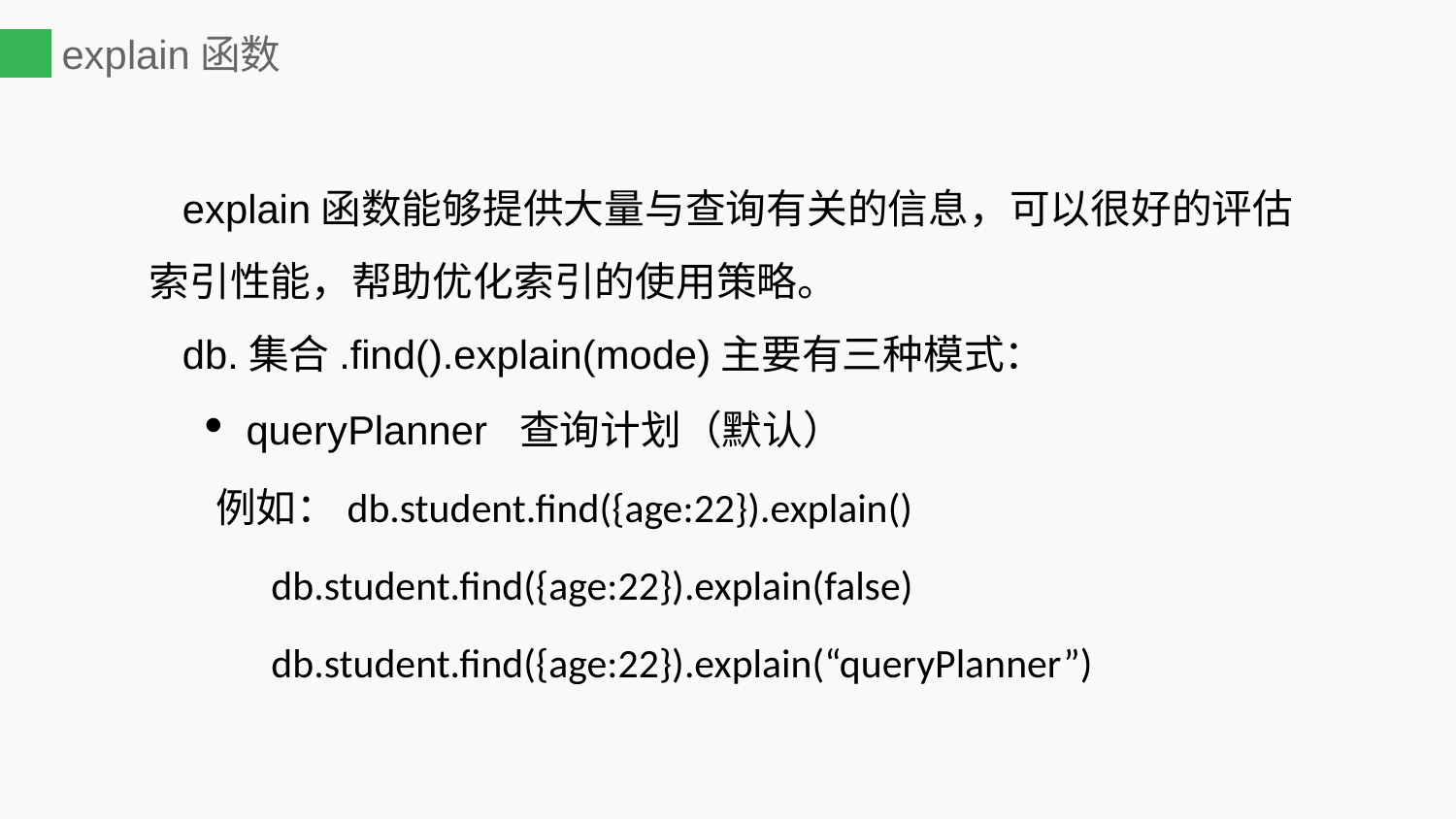

# explain函数
   explain函数能够提供大量与查询有关的信息，可以很好的评估索引性能，帮助优化索引的使用策略。
   db.集合.find().explain(mode)主要有三种模式：
queryPlanner  查询计划（默认）
例如：db.student.find({age:22}).explain()
      db.student.find({age:22}).explain(false)
      db.student.find({age:22}).explain(“queryPlanner”)